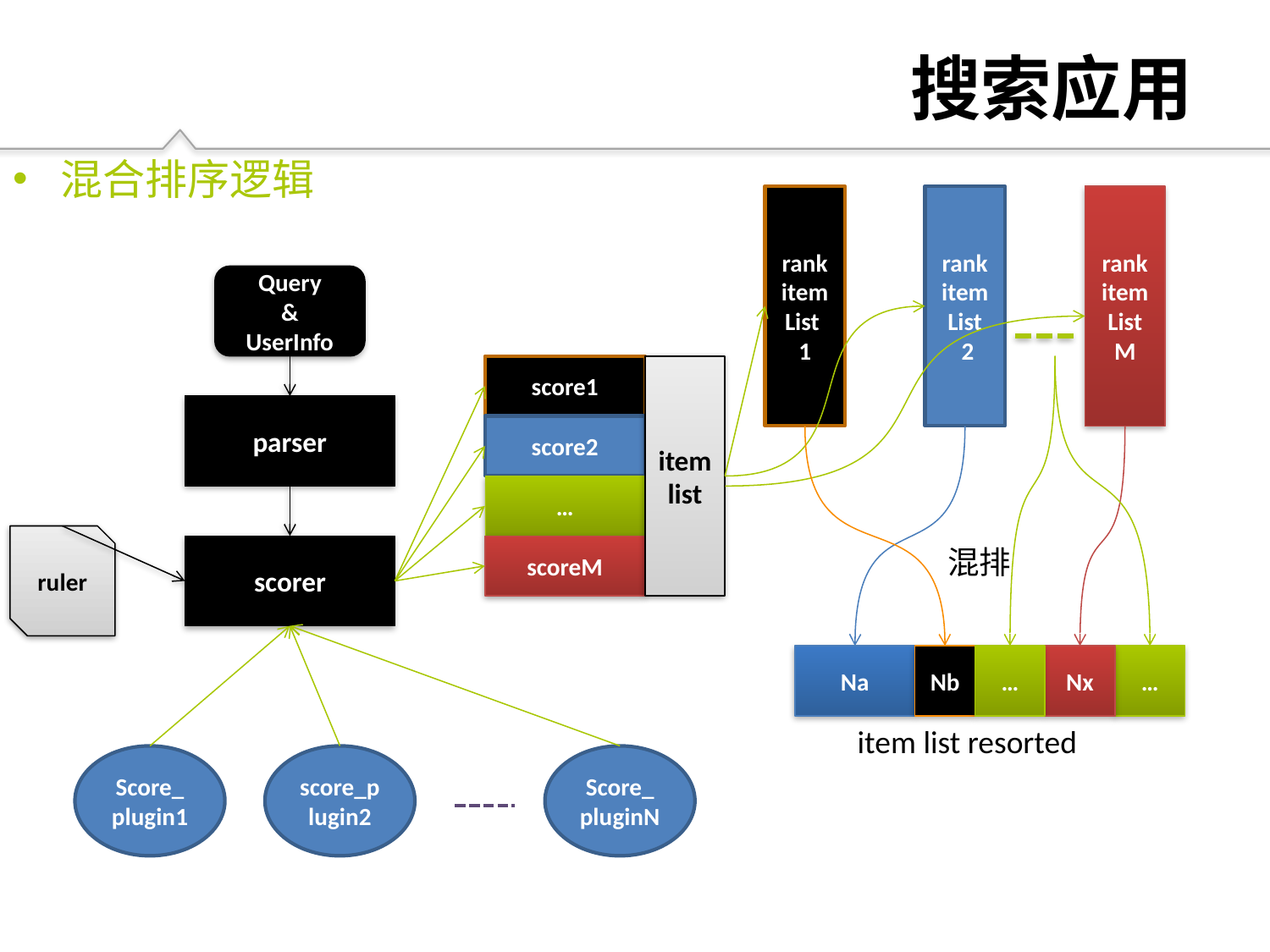

# 搜索应用
混合排序逻辑

rank
item
List
1
rank
item
List
 2
rank
item
List M
Query
&
UserInfo
score1
item
list
parser
score2
…
ruler
scorer
scoreM
混排
Na
Nb
…
Nx
…
item list resorted
Score_plugin1
score_plugin2
Score_pluginN